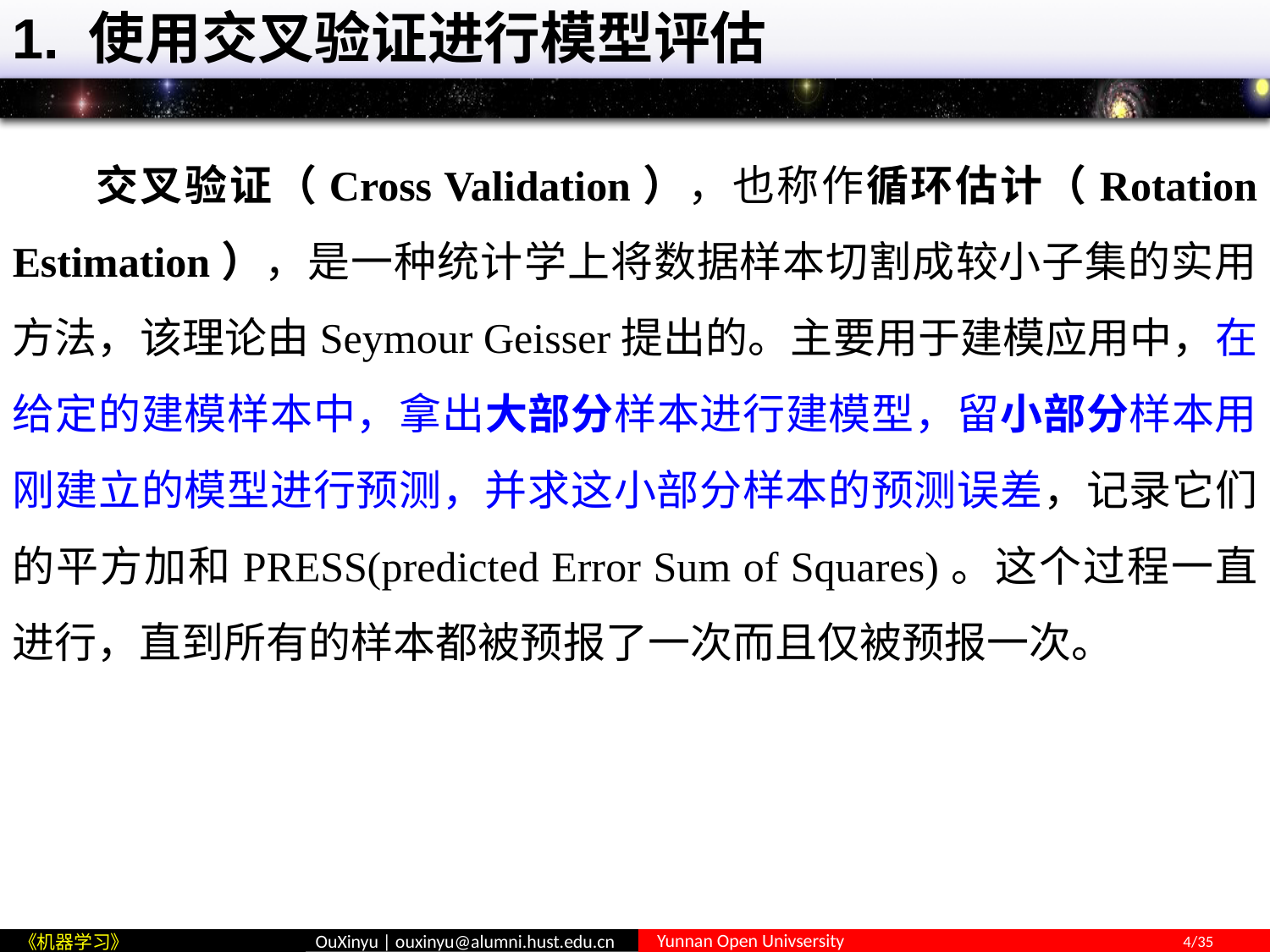

# 1. 使用交叉验证进行模型评估
      交叉验证（Cross Validation），也称作循环估计（Rotation Estimation），是一种统计学上将数据样本切割成较小子集的实用方法，该理论由Seymour Geisser提出的。主要用于建模应用中，在给定的建模样本中，拿出大部分样本进行建模型，留小部分样本用刚建立的模型进行预测，并求这小部分样本的预测误差，记录它们的平方加和PRESS(predicted Error Sum of Squares)。这个过程一直进行，直到所有的样本都被预报了一次而且仅被预报一次。